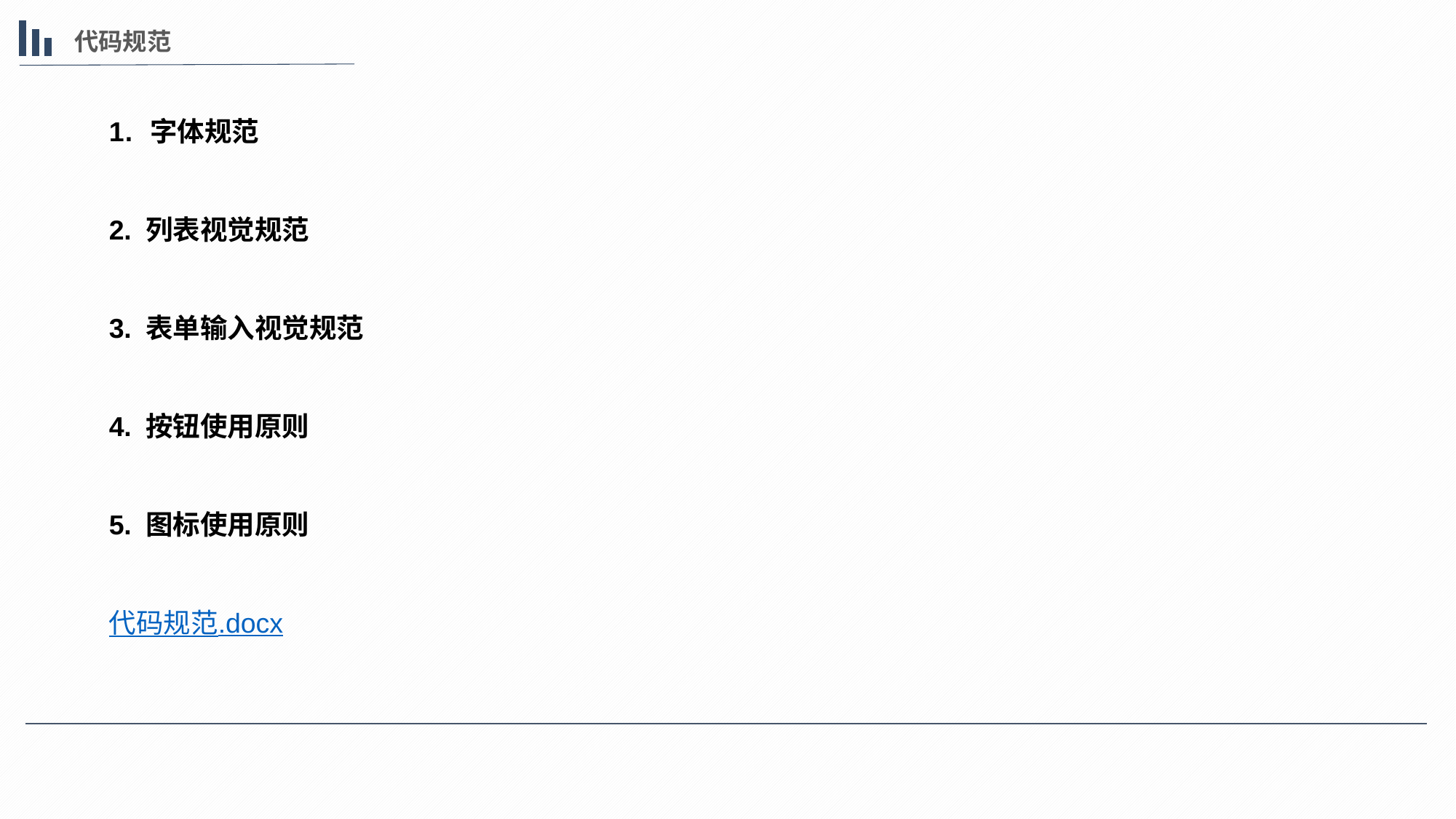

代码规范

字体规范

2. 列表视觉规范

3. 表单输入视觉规范

4. 按钮使用原则

5. 图标使用原则

代码规范.docx